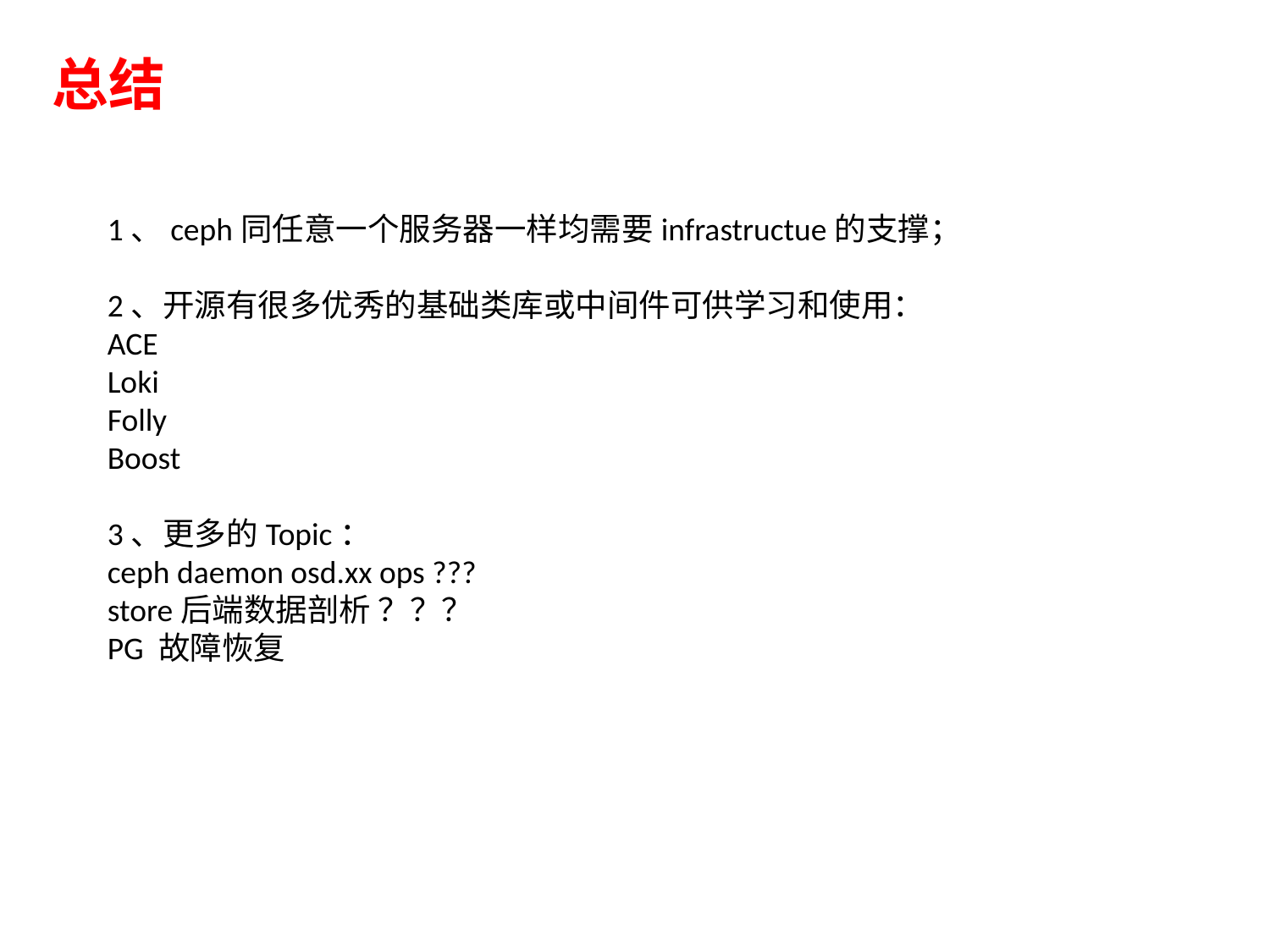

总结
1、ceph同任意一个服务器一样均需要infrastructue的支撑；

2、开源有很多优秀的基础类库或中间件可供学习和使用：
ACE
Loki
Folly
Boost

3、更多的Topic：
ceph daemon osd.xx ops ???
store后端数据剖析 ？？？
PG 故障恢复